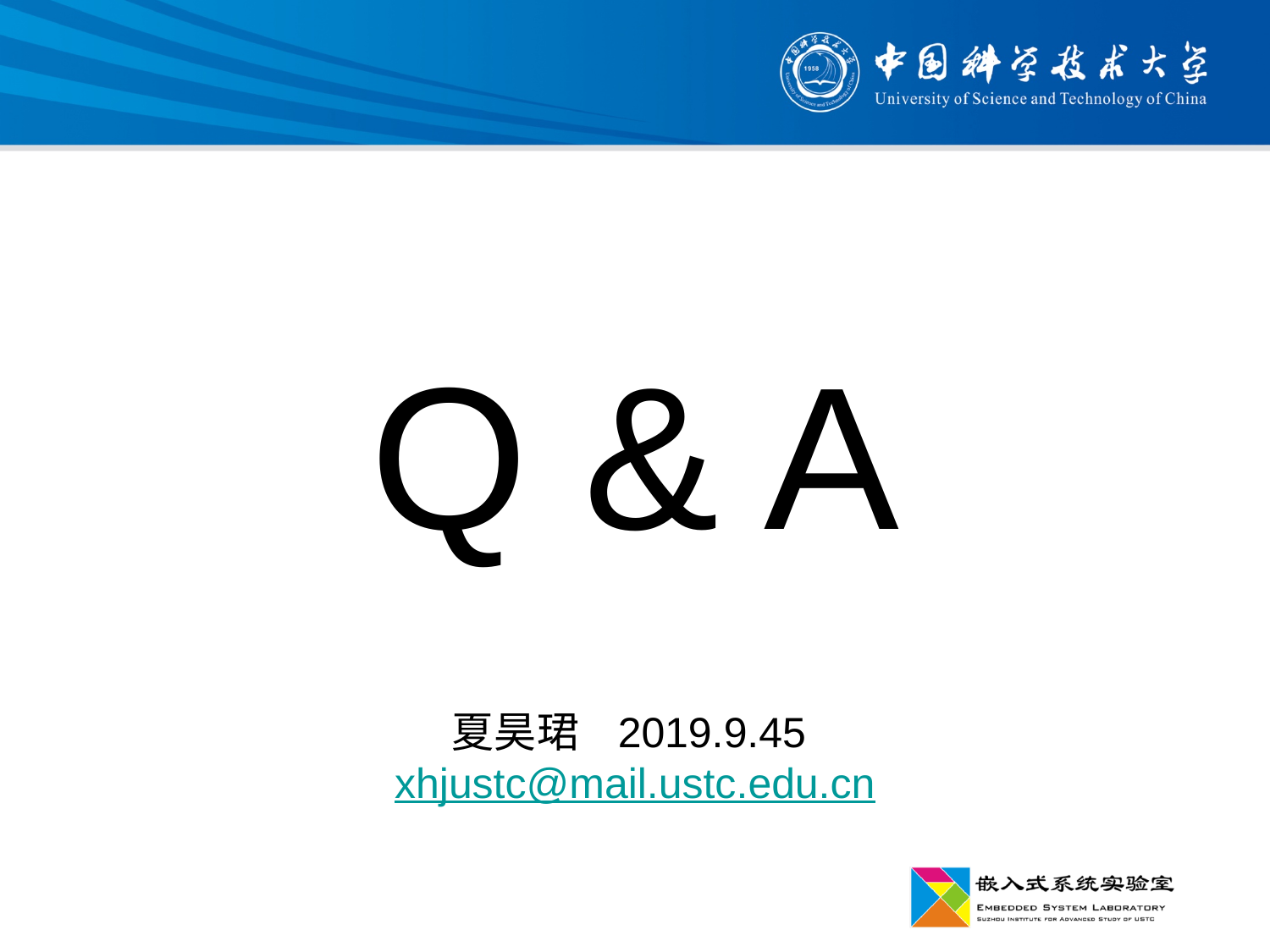

# Q & A 夏昊珺   2019.9.45 xhjustc@mail.ustc.edu.cn